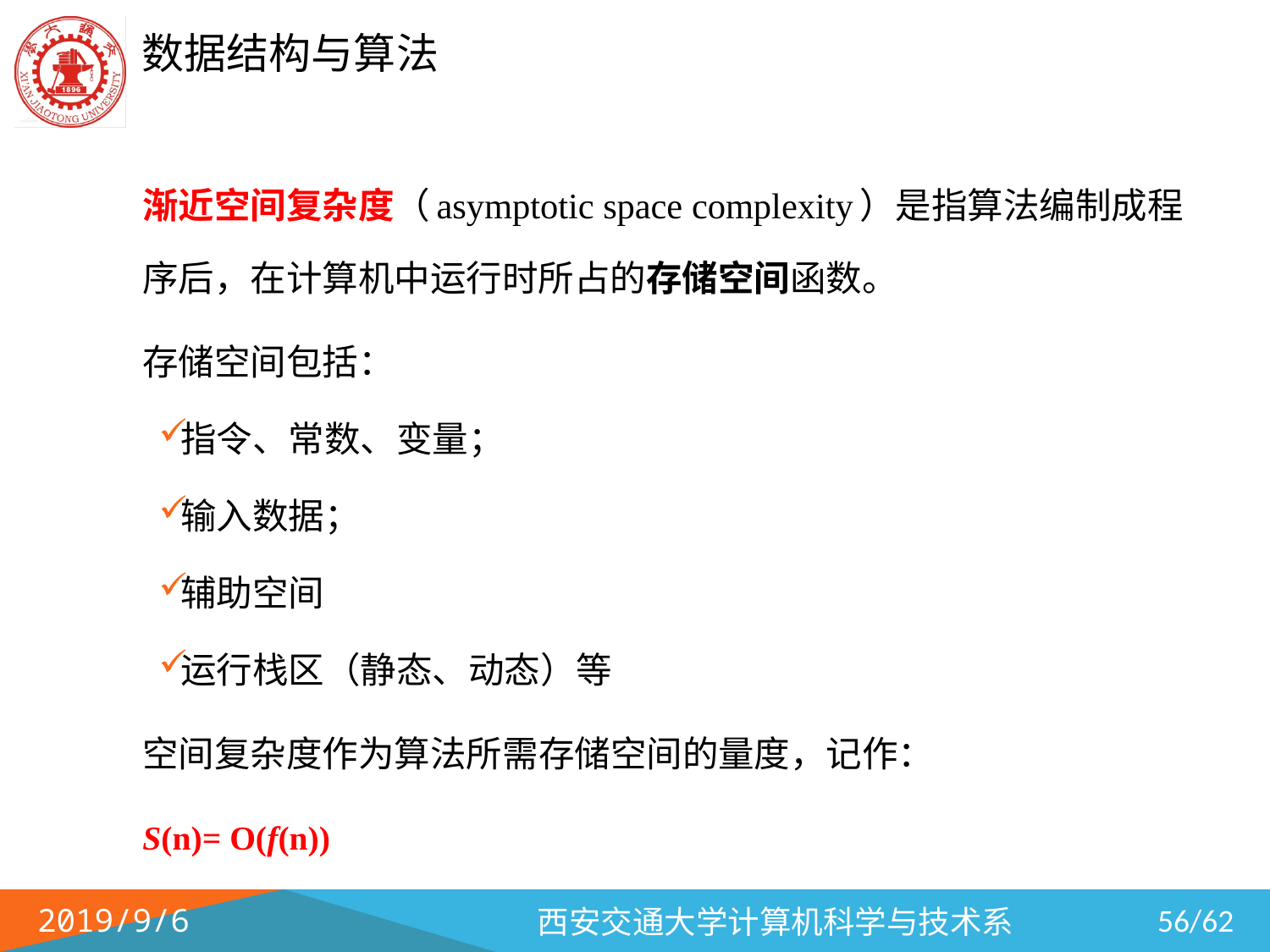

渐近空间复杂度（asymptotic space complexity）是指算法编制成程序后，在计算机中运行时所占的存储空间函数。
	存储空间包括：
指令、常数、变量；
输入数据；
辅助空间
运行栈区（静态、动态）等
	空间复杂度作为算法所需存储空间的量度，记作：
				S(n)= O(f(n))